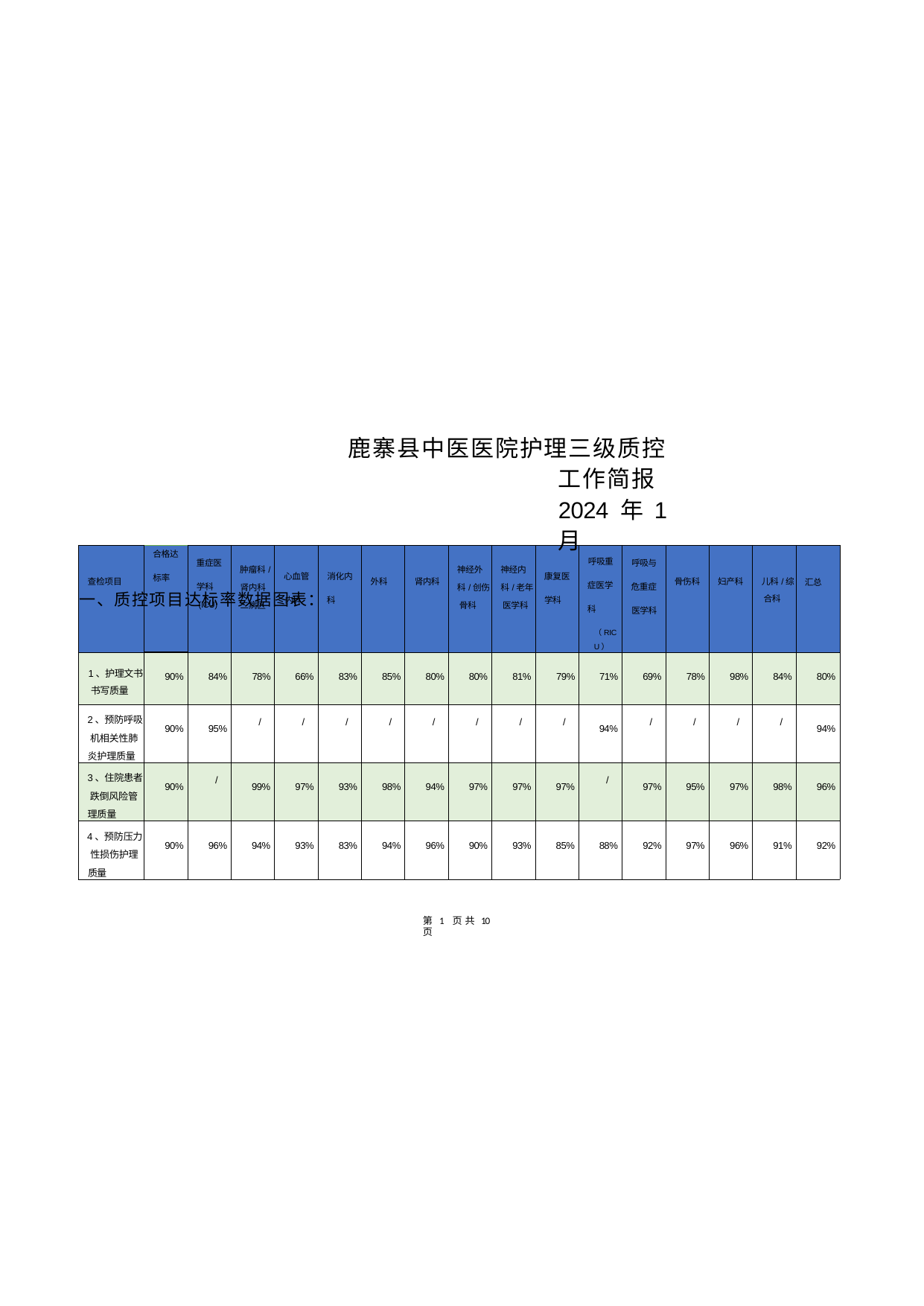

鹿寨县中医医院护理三级质控工作简报 2024 年 1 月

一、质控项目达标率数据图表：
| 查检项目 | 合格达 标率 | 重症医 学科 (ICU) | 肿瘤科/ 肾内科 二病区 | 心血管 内科 | 消化内 科 | 外科 | 肾内科 | 神经外 科/创伤 骨科 | 神经内 科/老年 医学科 | 康复医 学科 | 呼吸重 症医学 科 （RICU） | 呼吸与 危重症 医学科 | 骨伤科 | 妇产科 | 儿科/综 合科 | 汇总 |
| --- | --- | --- | --- | --- | --- | --- | --- | --- | --- | --- | --- | --- | --- | --- | --- | --- |
| 1、护理文书 书写质量 | 90% | 84% | 78% | 66% | 83% | 85% | 80% | 80% | 81% | 79% | 71% | 69% | 78% | 98% | 84% | 80% |
| 2、预防呼吸 机相关性肺 炎护理质量 | 90% | 95% | / | / | / | / | / | / | / | / | 94% | / | / | / | / | 94% |
| 3、住院患者 跌倒风险管 理质量 | 90% | / | 99% | 97% | 93% | 98% | 94% | 97% | 97% | 97% | / | 97% | 95% | 97% | 98% | 96% |
| 4、预防压力 性损伤护理 质量 | 90% | 96% | 94% | 93% | 83% | 94% | 96% | 90% | 93% | 85% | 88% | 92% | 97% | 96% | 91% | 92% |

第 1  页 共 10  页